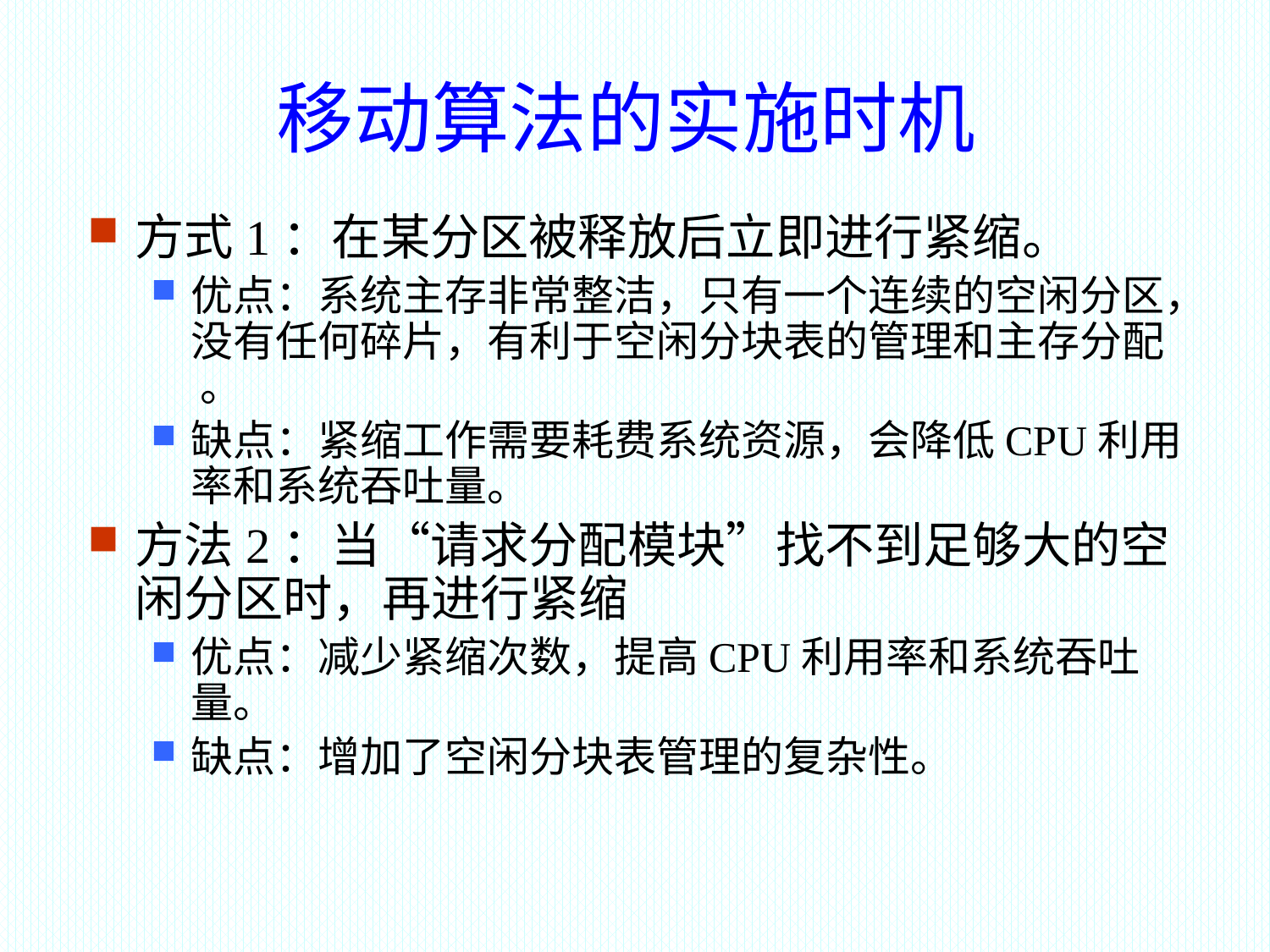

# 移动算法的实施时机
方式1：在某分区被释放后立即进行紧缩。
优点：系统主存非常整洁，只有一个连续的空闲分区，没有任何碎片，有利于空闲分块表的管理和主存分配 。
缺点：紧缩工作需要耗费系统资源，会降低CPU利用率和系统吞吐量。
方法2：当“请求分配模块”找不到足够大的空闲分区时，再进行紧缩
优点：减少紧缩次数，提高CPU利用率和系统吞吐量。
缺点：增加了空闲分块表管理的复杂性。